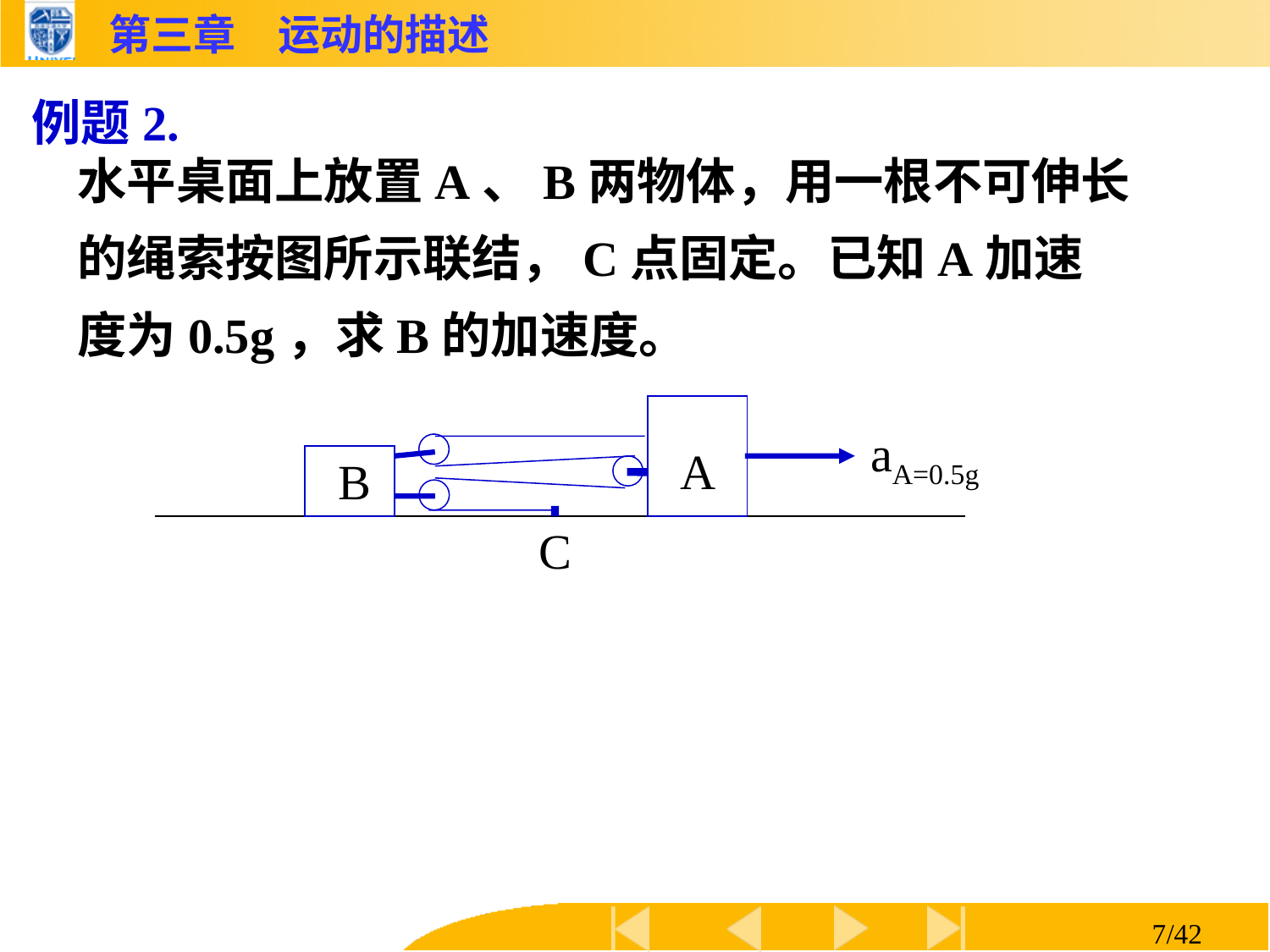

例题2.
水平桌面上放置A、B两物体，用一根不可伸长的绳索按图所示联结，C点固定。已知A加速度为0.5g，求B的加速度。

A
B

C

aA=0.5g

7/42